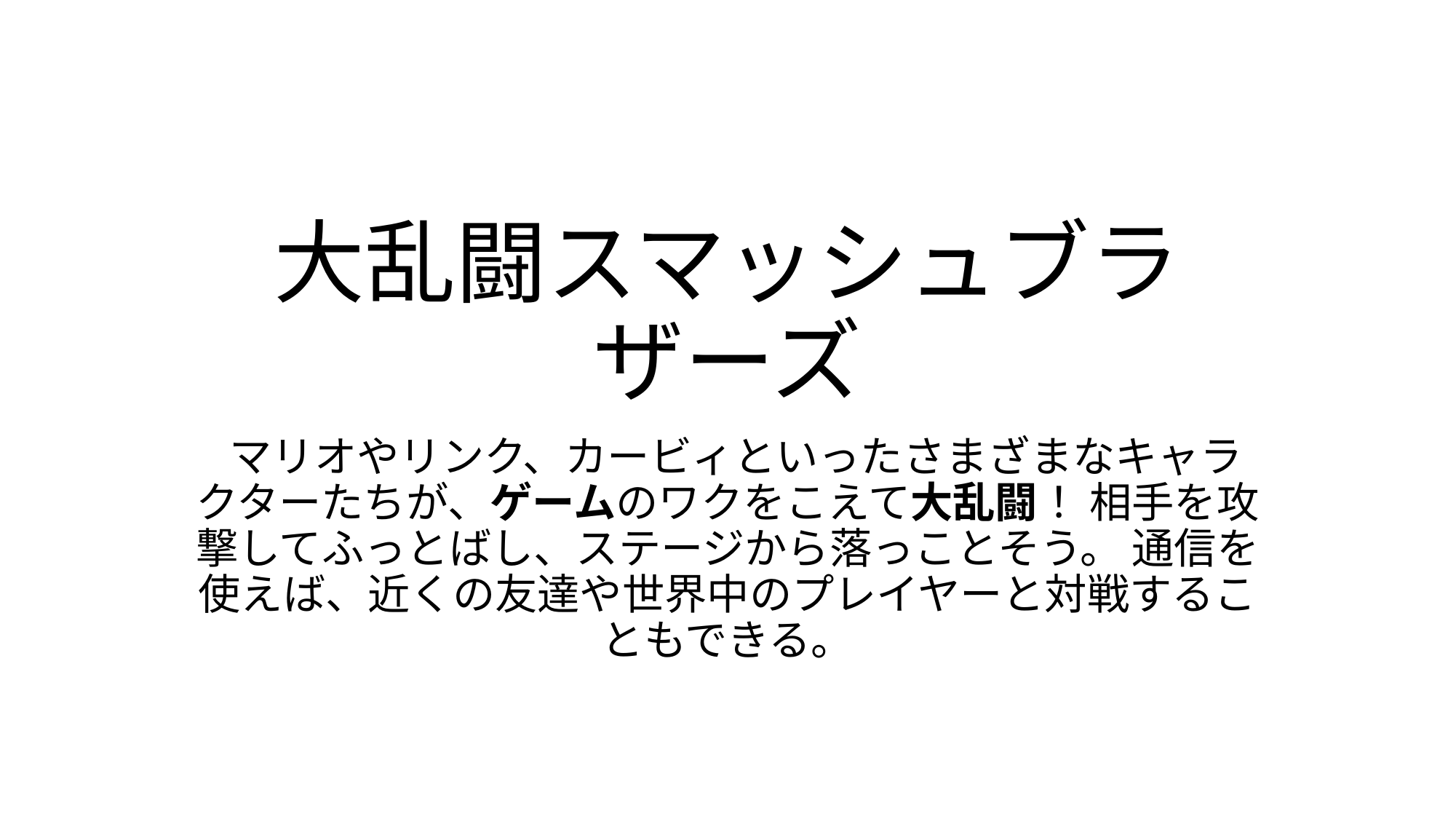

# 大乱闘スマッシュブラザーズ
 マリオやリンク、カービィといったさまざまなキャラクターたちが、ゲームのワクをこえて大乱闘！ 相手を攻撃してふっとばし、ステージから落っことそう。 通信を使えば、近くの友達や世界中のプレイヤーと対戦することもできる。